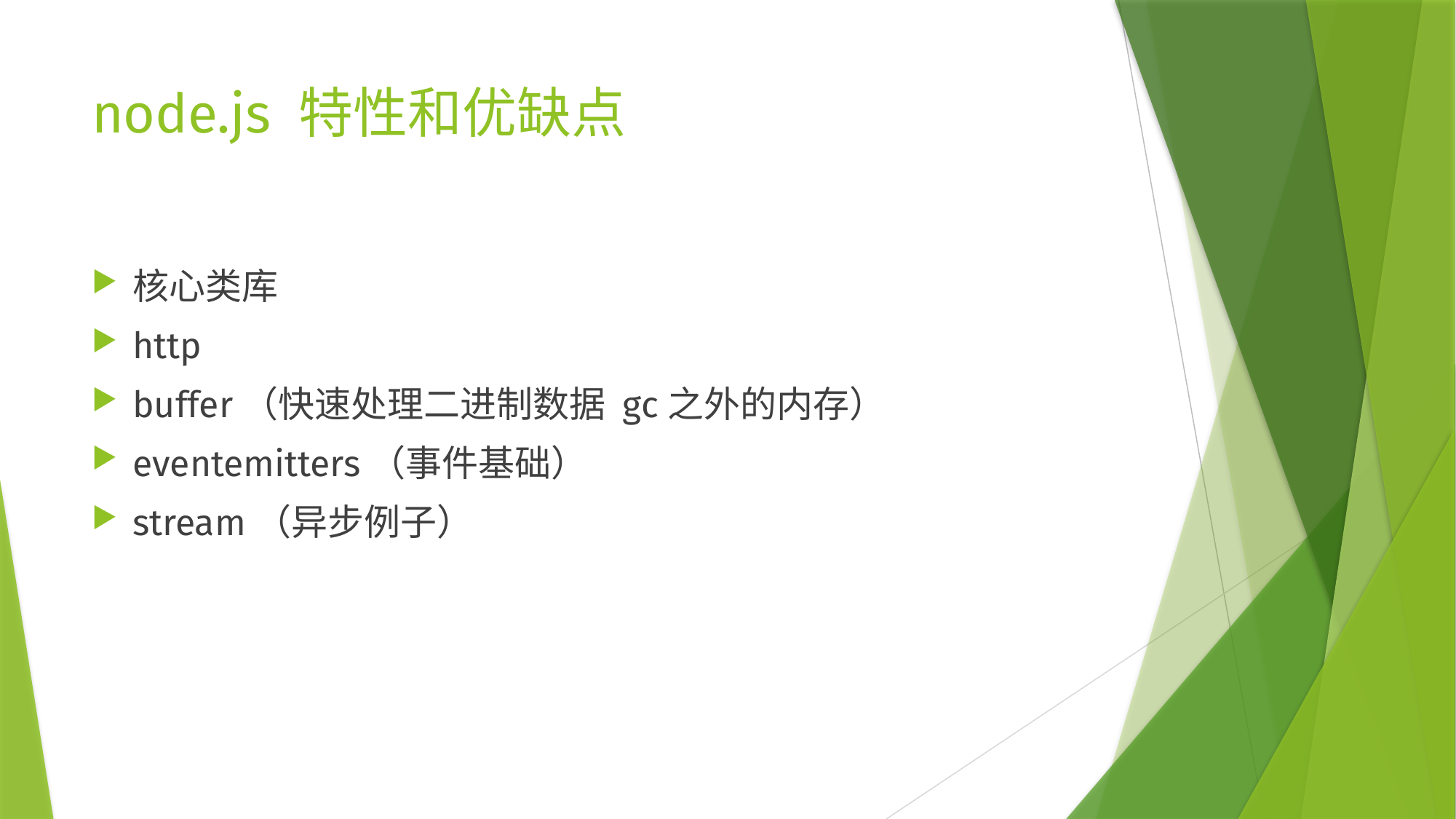

# node.js 特性和优缺点
核心类库
http
buffer（快速处理二进制数据 gc之外的内存）
eventemitters（事件基础）
stream（异步例子）